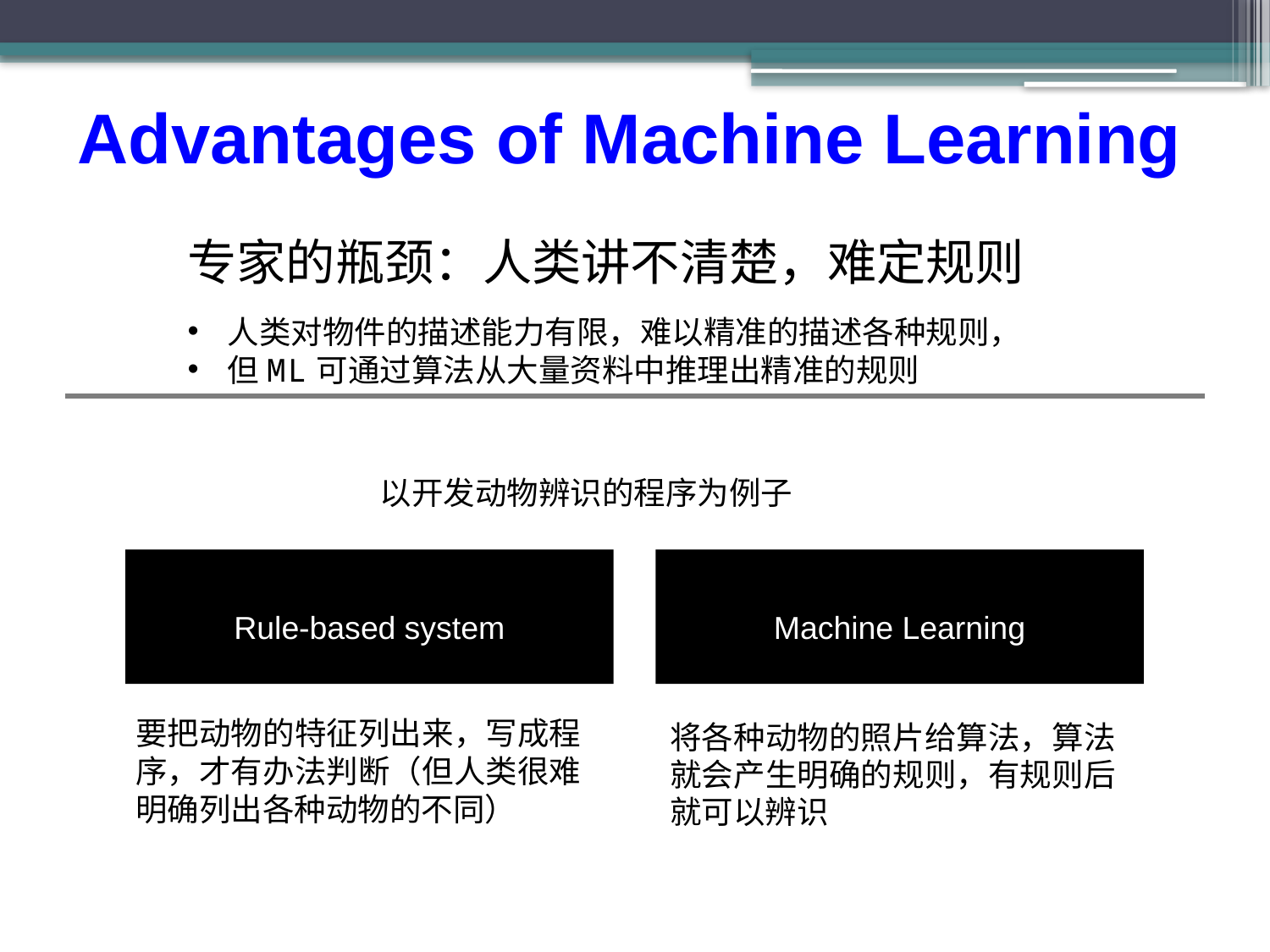

Advantages of Machine Learning
专家的瓶颈：人类讲不清楚，难定规则
人类对物件的描述能力有限，难以精准的描述各种规则，
但ML可通过算法从大量资料中推理出精准的规则

以开发动物辨识的程序为例子

Rule-based system

Machine Learning

要把动物的特征列出来，写成程序，才有办法判断（但人类很难 明确列出各种动物的不同）
将各种动物的照片给算法，算法就会产生明确的规则，有规则后就可以辨识